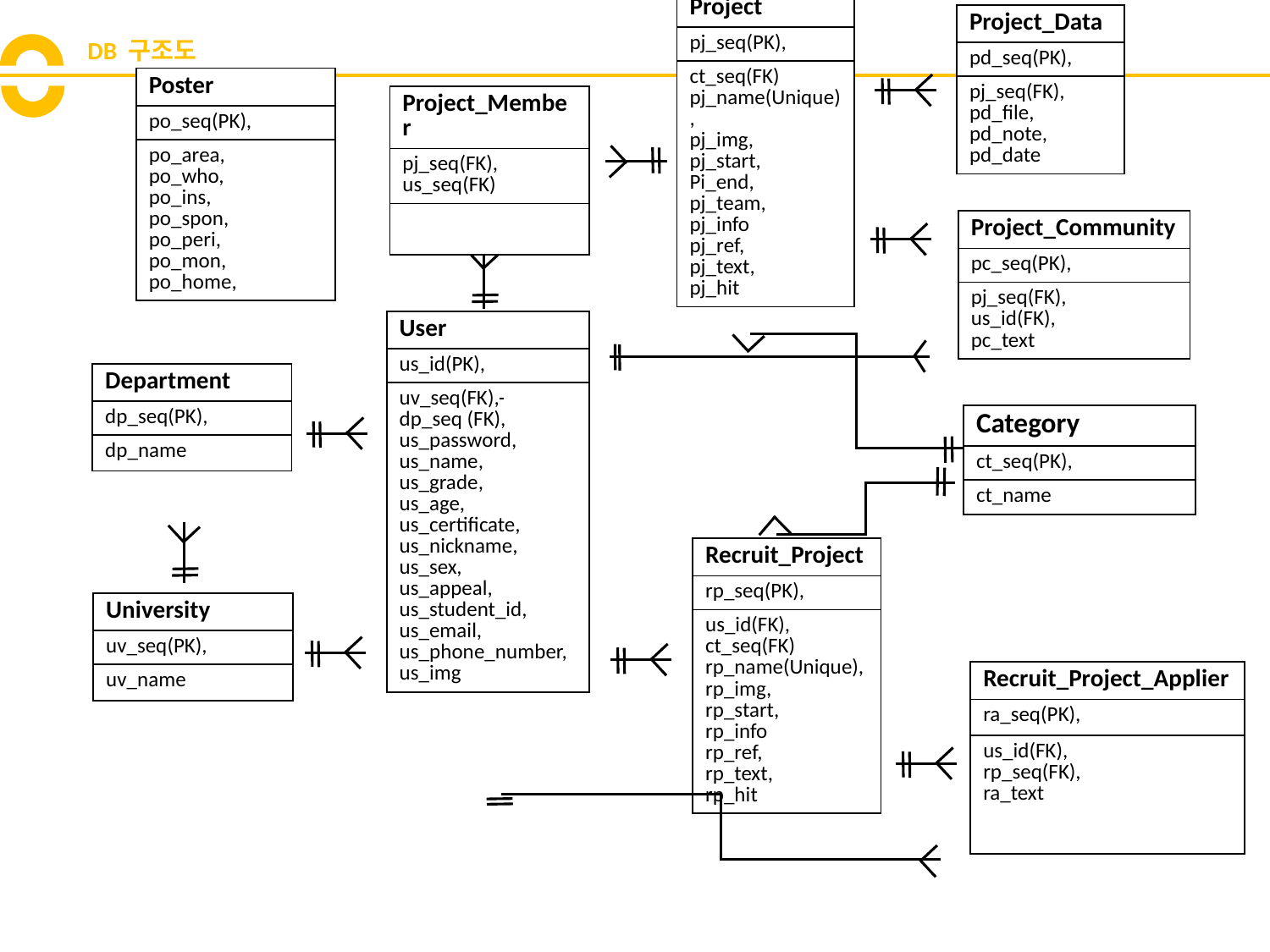

| Project |
| --- |
| pj\_seq(PK), |
| ct\_seq(FK) pj\_name(Unique), pj\_img, pj\_start, Pi\_end, pj\_team, pj\_info pj\_ref, pj\_text, pj\_hit |
| Project\_Data |
| --- |
| pd\_seq(PK), |
| pj\_seq(FK), pd\_file, pd\_note, pd\_date |
# DB 구조도

| Poster |
| --- |
| po\_seq(PK), |
| po\_area, po\_who, po\_ins, po\_spon, po\_peri, po\_mon, po\_home, |
| Project\_Member |
| --- |
| pj\_seq(FK), us\_seq(FK) |
|  |
| Project\_Community |
| --- |
| pc\_seq(PK), |
| pj\_seq(FK), us\_id(FK), pc\_text |
| User |
| --- |
| us\_id(PK), |
| uv\_seq(FK), dp\_seq (FK), us\_password, us\_name, us\_grade, us\_age, us\_certificate,   us\_nickname, us\_sex, us\_appeal, us\_student\_id, us\_email, us\_phone\_number, us\_img |
| Department |
| --- |
| dp\_seq(PK), |
| dp\_name |
| Category |
| --- |
| ct\_seq(PK), |
| ct\_name |
| Recruit\_Project |
| --- |
| rp\_seq(PK), |
| us\_id(FK), ct\_seq(FK) rp\_name(Unique), rp\_img, rp\_start, rp\_info rp\_ref, rp\_text, rp\_hit |
| University |
| --- |
| uv\_seq(PK), |
| uv\_name |
| Recruit\_Project\_Applier |
| --- |
| ra\_seq(PK), |
| us\_id(FK), rp\_seq(FK), ra\_text |